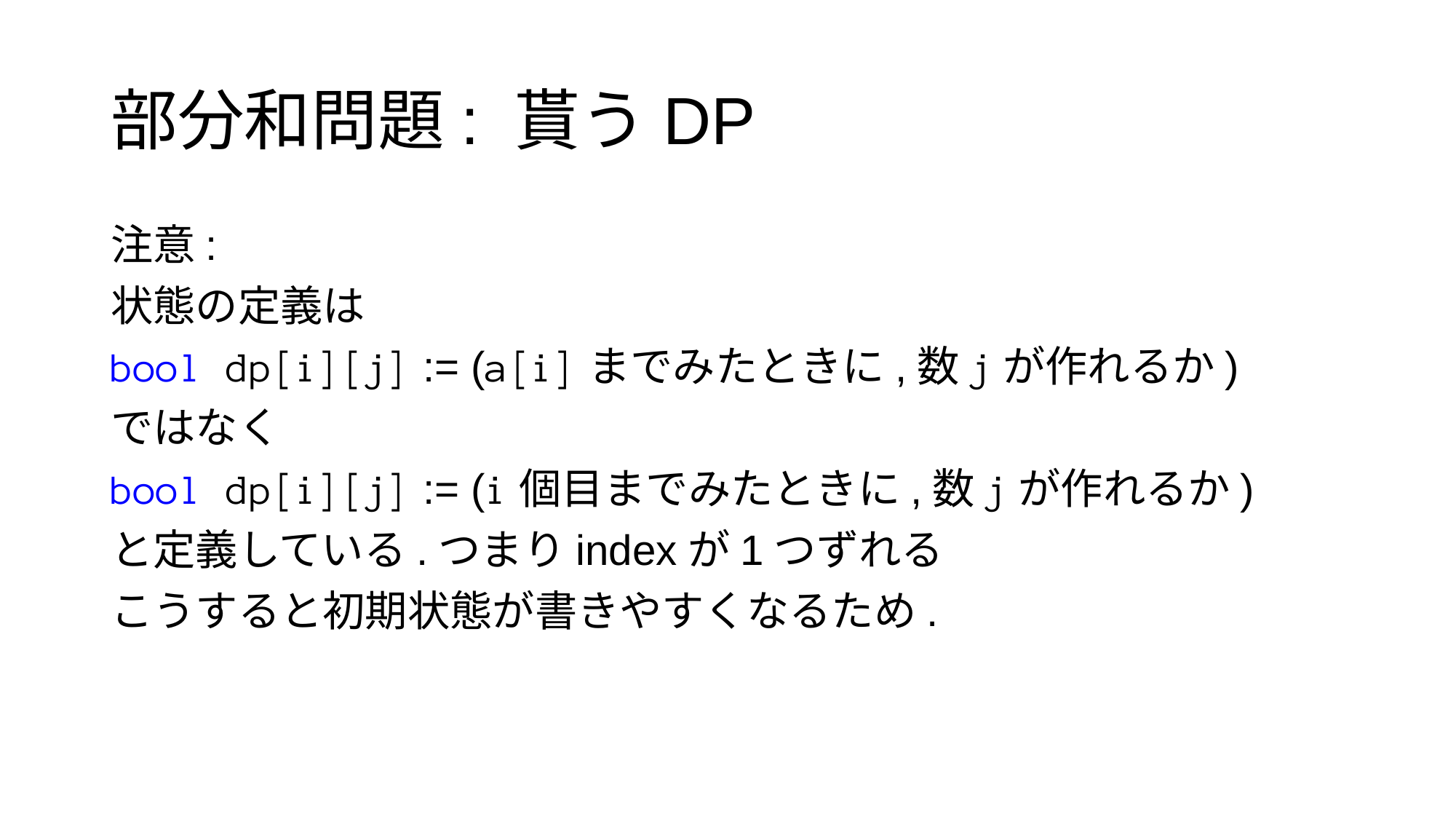

# 部分和問題: 貰うDP
注意:
状態の定義は
bool dp[i][j] := (a[i]までみたときに,数jが作れるか)
ではなく
bool dp[i][j] := (i個目までみたときに,数jが作れるか)
と定義している.つまりindexが1つずれる
こうすると初期状態が書きやすくなるため.